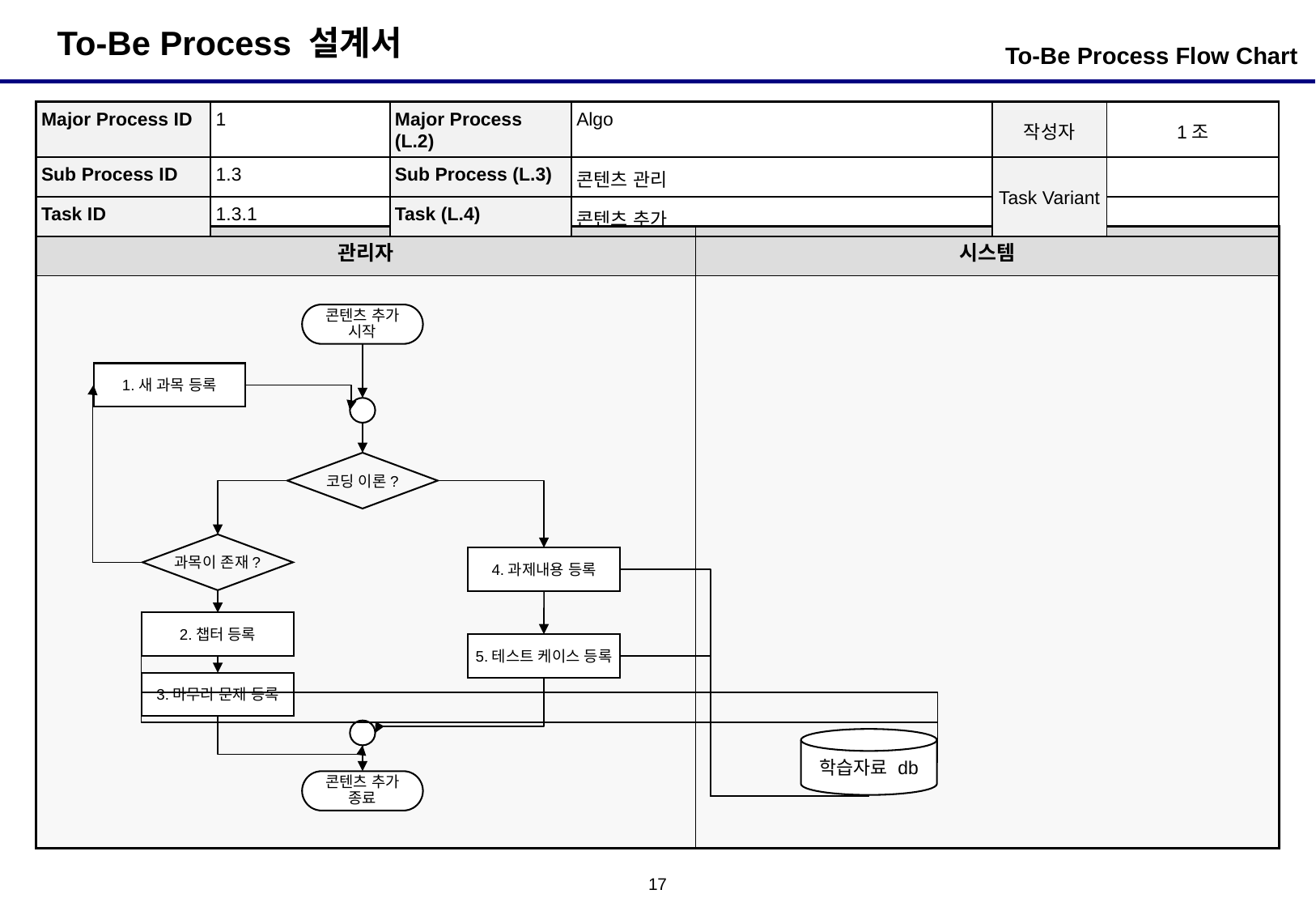

To-Be Process Flow Chart
| Major Process ID | 1 | Major Process (L.2) | Algo | 작성자 | 1조 |
| --- | --- | --- | --- | --- | --- |
| Sub Process ID | 1.3 | Sub Process (L.3) | 콘텐츠 관리 | Task Variant |  |
| Task ID | 1.3.1 | Task (L.4) | 콘텐츠 추가 |  |  |
| 관리자 | 시스템 |
| --- | --- |
|  |  |
콘텐츠 추가
시작
1.새 과목 등록

코딩 이론?
과목이 존재?
4.과제내용 등록
2.챕터 등록
5.테스트 케이스 등록
3.마무리 문제 등록

학습자료 db
콘텐츠 추가
종료